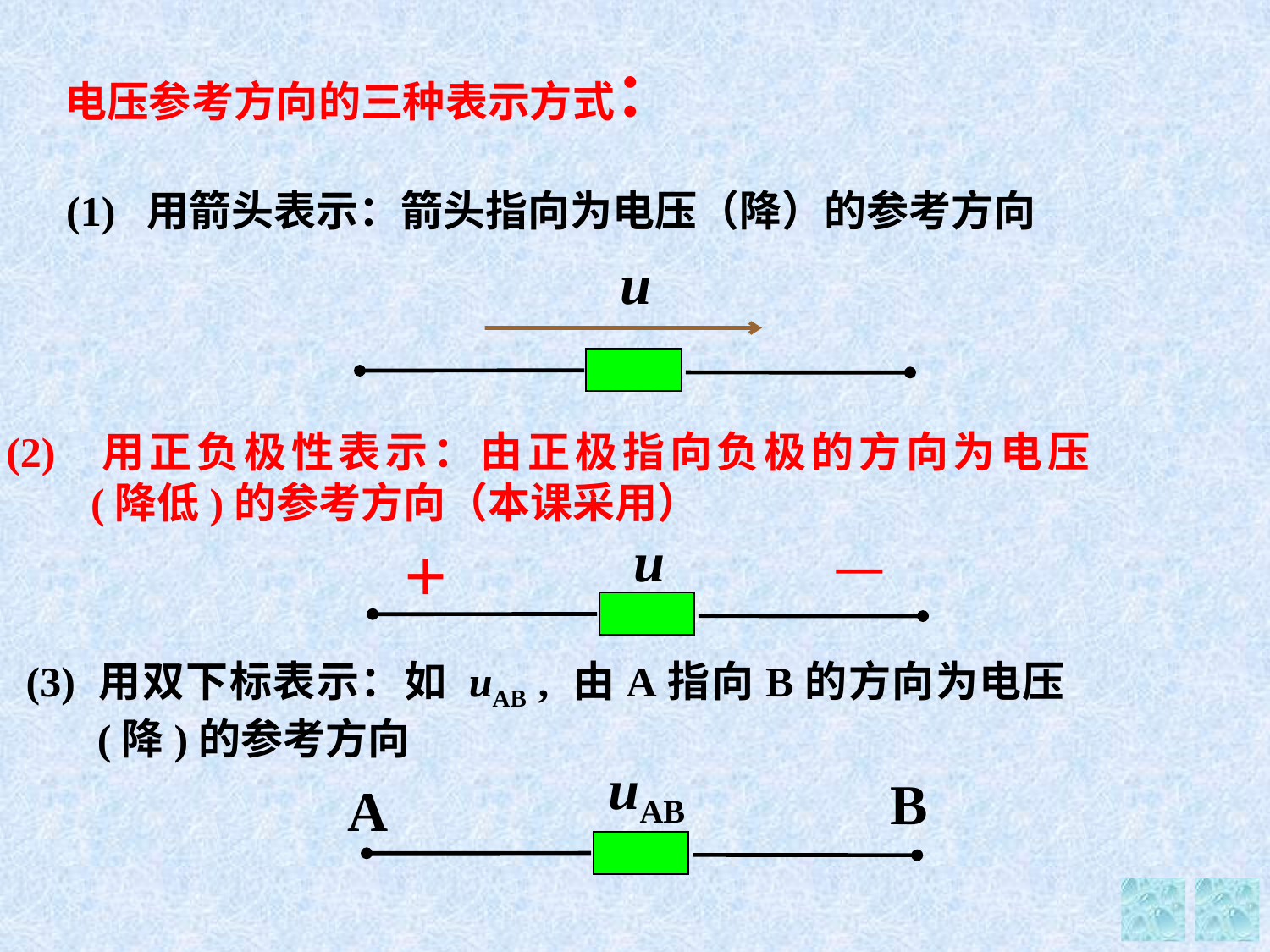

电压参考方向的三种表示方式：
(1)  用箭头表示：箭头指向为电压（降）的参考方向
u

(2)  用正负极性表示：由正极指向负极的方向为电压
 (降低)的参考方向（本课采用）
u
+

(3) 用双下标表示：如 uAB , 由A指向B的方向为电压
 (降)的参考方向
uAB
B
A